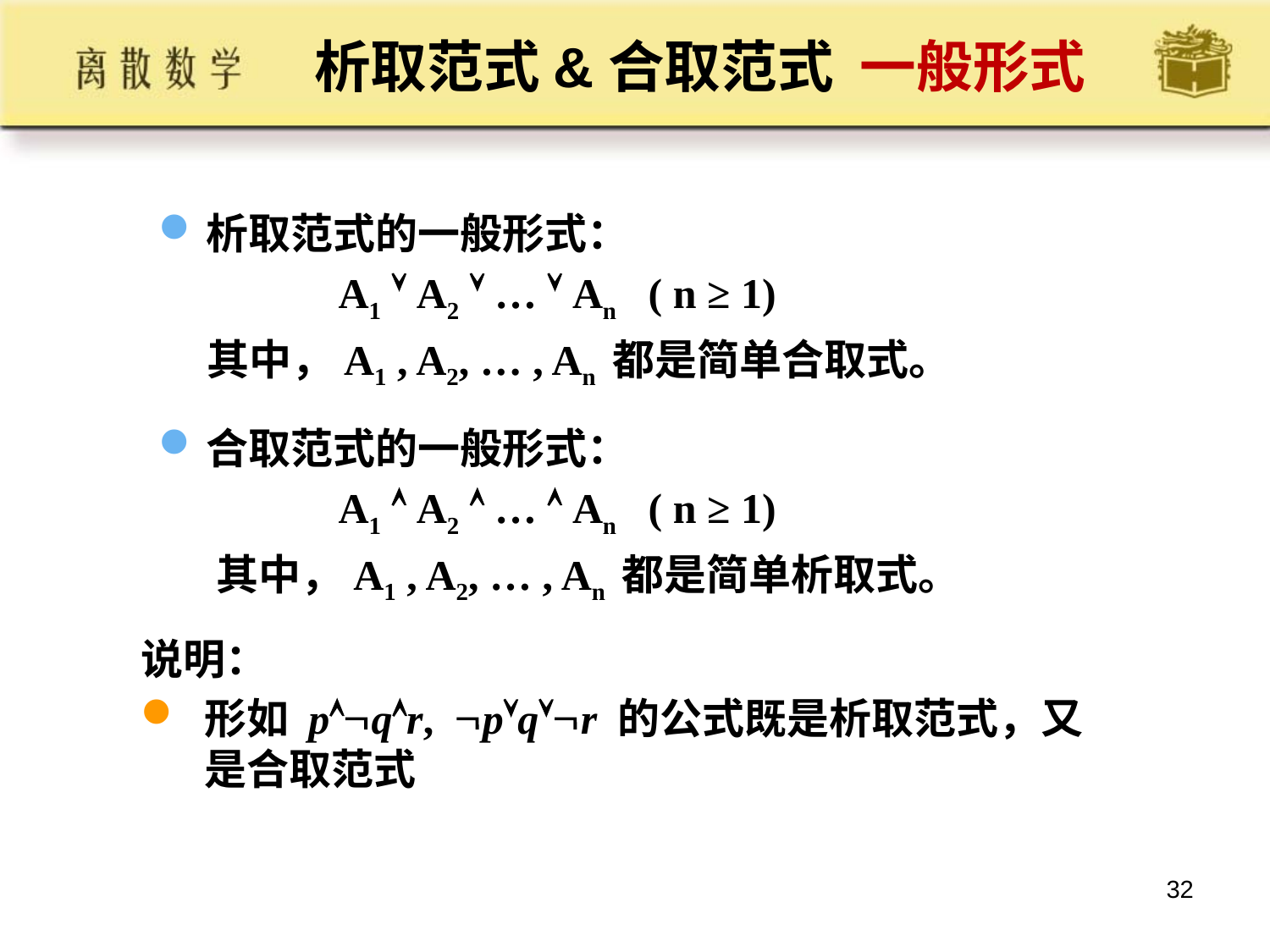

# 析取范式&合取范式  一般形式
析取范式的一般形式：
                 A1 ∨ A2 ∨ … ∨ An   ( n ≥ 1)
    其中，A1 , A2, … , An 都是简单合取式。
合取范式的一般形式：
                 A1 ∧ A2 ∧ … ∧ An   ( n ≥ 1)
     其中，A1 , A2, … , An 都是简单析取式。
说明：
形如 p∧¬q∧r,  ¬p∨q∨¬r 的公式既是析取范式，又是合取范式

32